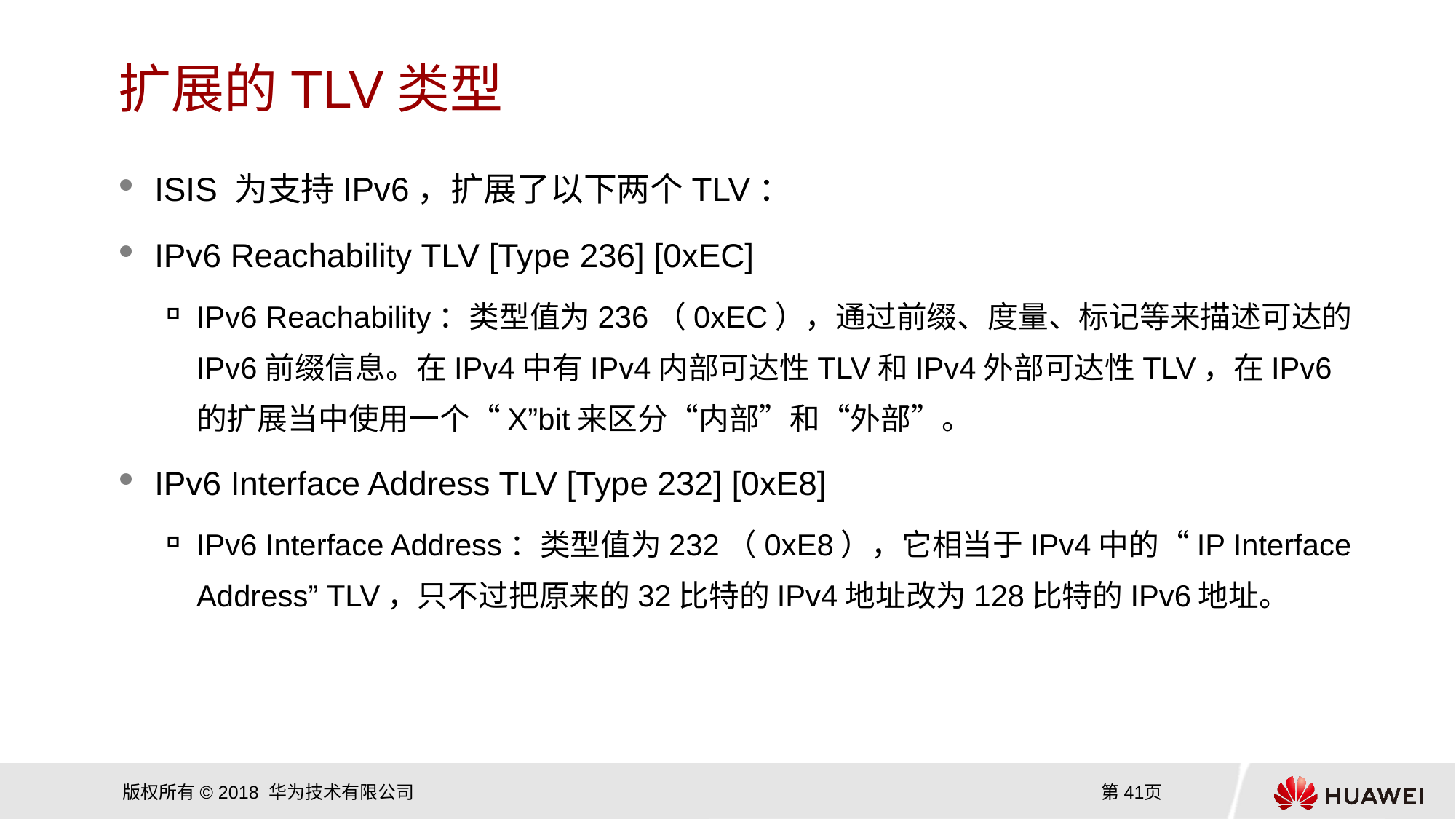

# 扩展的TLV类型
ISIS 为支持IPv6，扩展了以下两个TLV：
IPv6 Reachability TLV [Type 236] [0xEC]
IPv6 Reachability：类型值为236（0xEC），通过前缀、度量、标记等来描述可达的IPv6前缀信息。在IPv4中有IPv4内部可达性TLV和IPv4外部可达性TLV，在IPv6的扩展当中使用一个“X”bit来区分“内部”和“外部”。
IPv6 Interface Address TLV [Type 232] [0xE8]
IPv6 Interface Address：类型值为232（0xE8），它相当于IPv4中的“IP Interface Address” TLV，只不过把原来的32比特的IPv4地址改为128比特的IPv6地址。